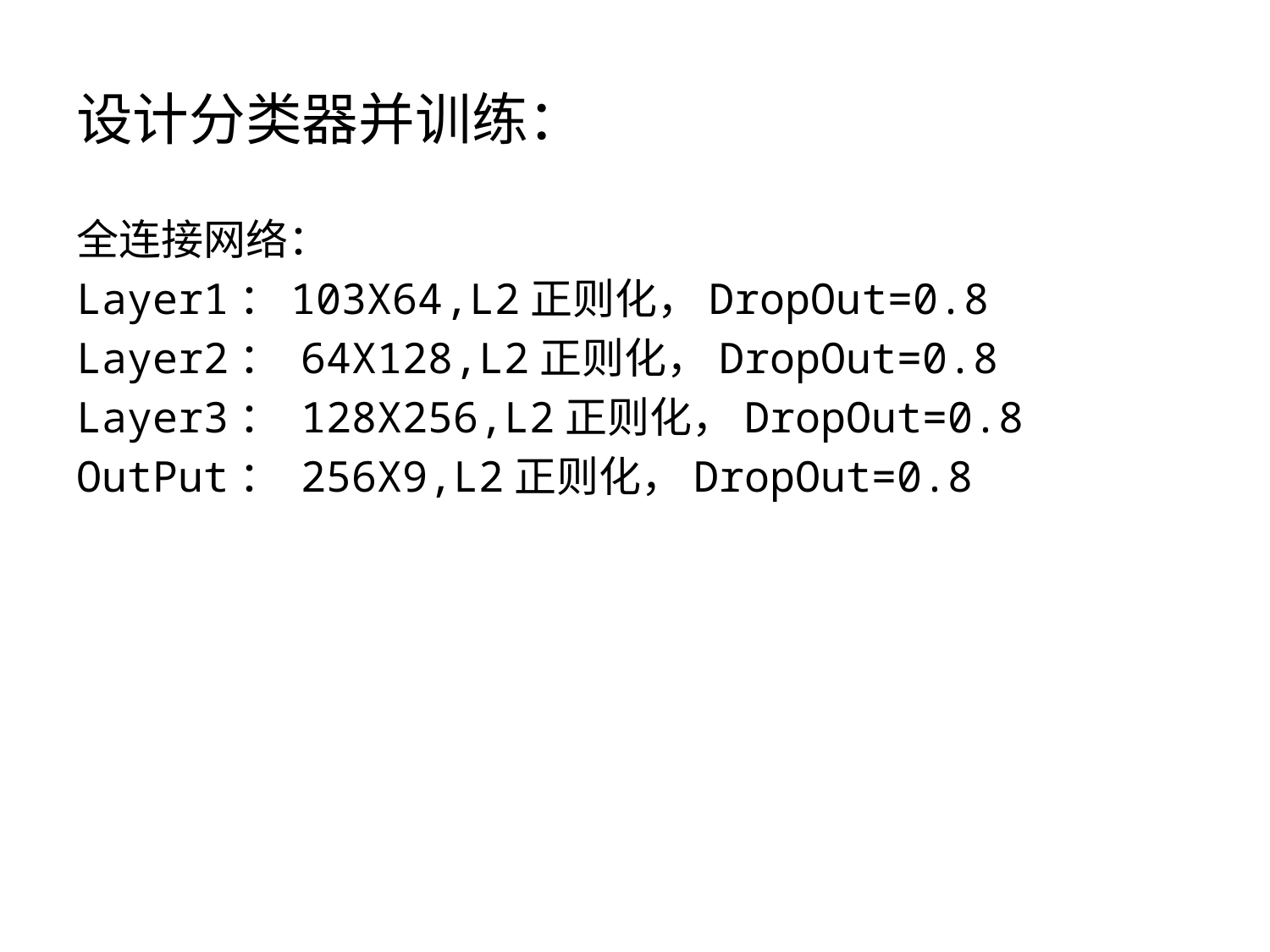

# 设计分类器并训练：
全连接网络：
Layer1：103X64,L2正则化，DropOut=0.8
Layer2： 64X128,L2正则化，DropOut=0.8
Layer3： 128X256,L2正则化，DropOut=0.8
OutPut： 256X9,L2正则化，DropOut=0.8